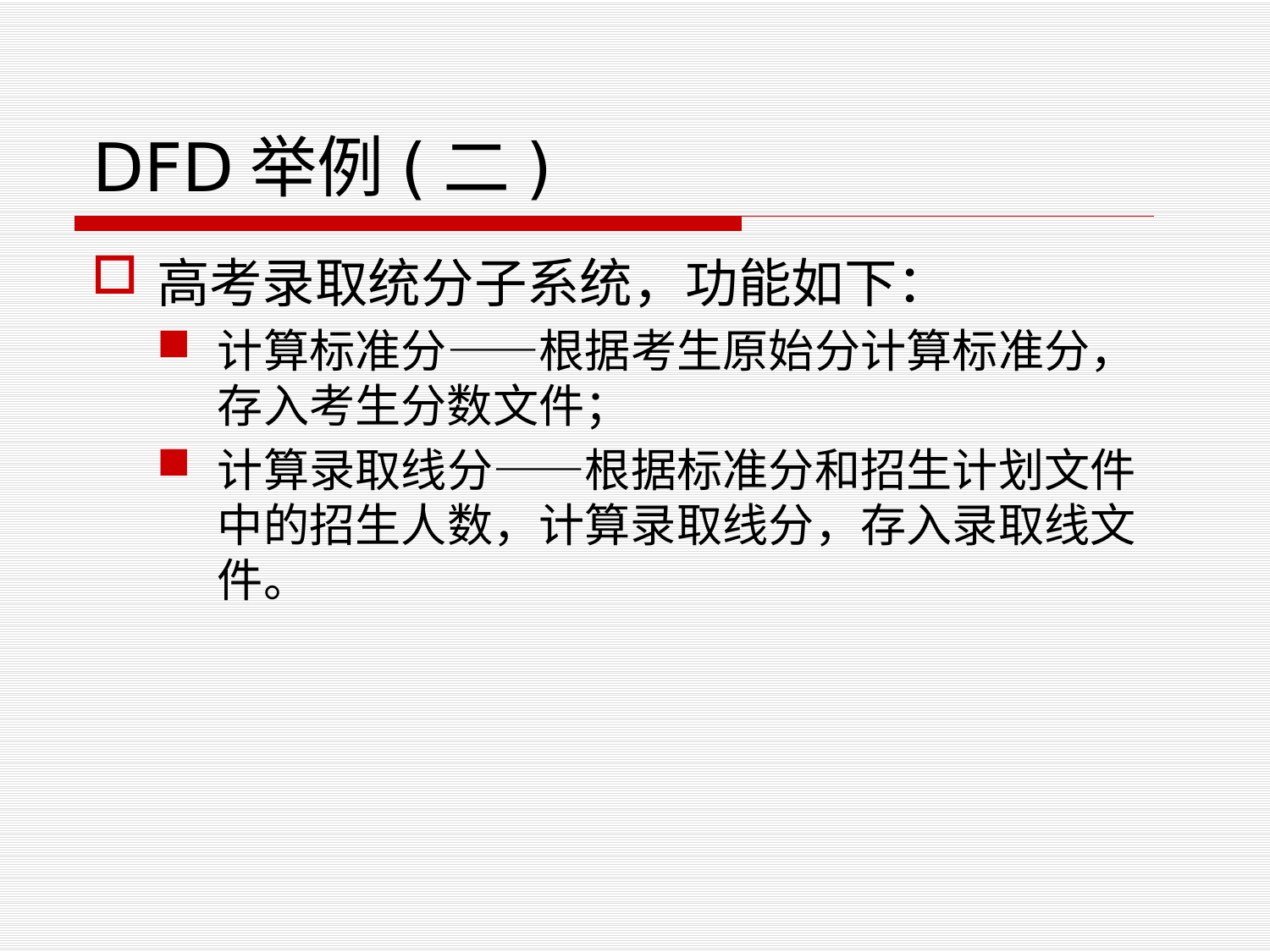

# DFD举例(二)
高考录取统分子系统，功能如下：
计算标准分——根据考生原始分计算标准分，存入考生分数文件；
计算录取线分——根据标准分和招生计划文件中的招生人数，计算录取线分，存入录取线文件。